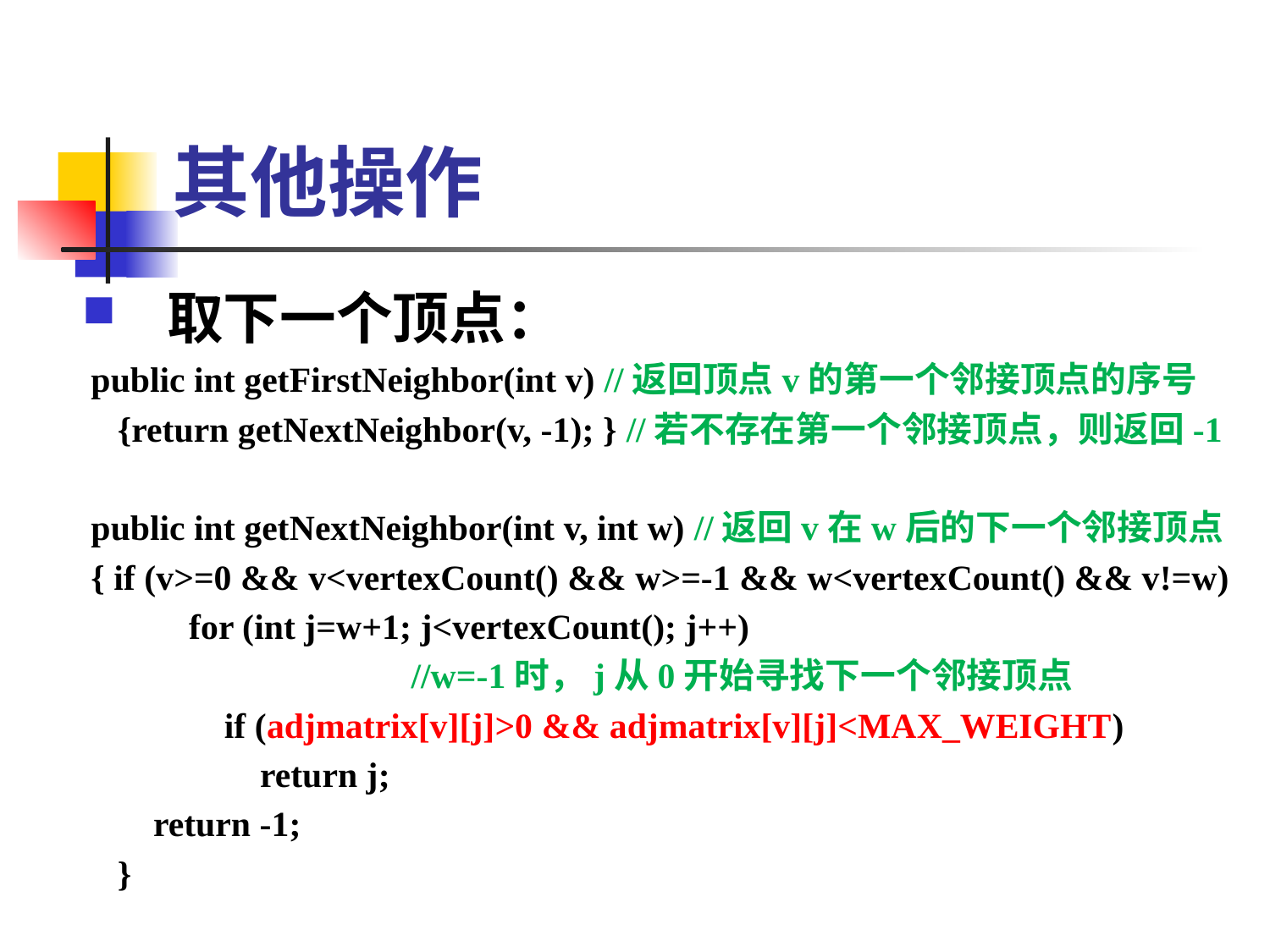

# 其他操作
取下一个顶点：
 public int getFirstNeighbor(int v) //返回顶点v的第一个邻接顶点的序号
    {return getNextNeighbor(v, -1); } //若不存在第一个邻接顶点，则返回-1

 public int getNextNeighbor(int v, int w) //返回v在w后的下一个邻接顶点
 { if (v>=0 && v<vertexCount() && w>=-1 && w<vertexCount() && v!=w)
            for (int j=w+1; j<vertexCount(); j++)
                                     //w=-1时，j从0开始寻找下一个邻接顶点
                if (adjmatrix[v][j]>0 && adjmatrix[v][j]<MAX_WEIGHT)
                    return j;
        return -1;
    }
36